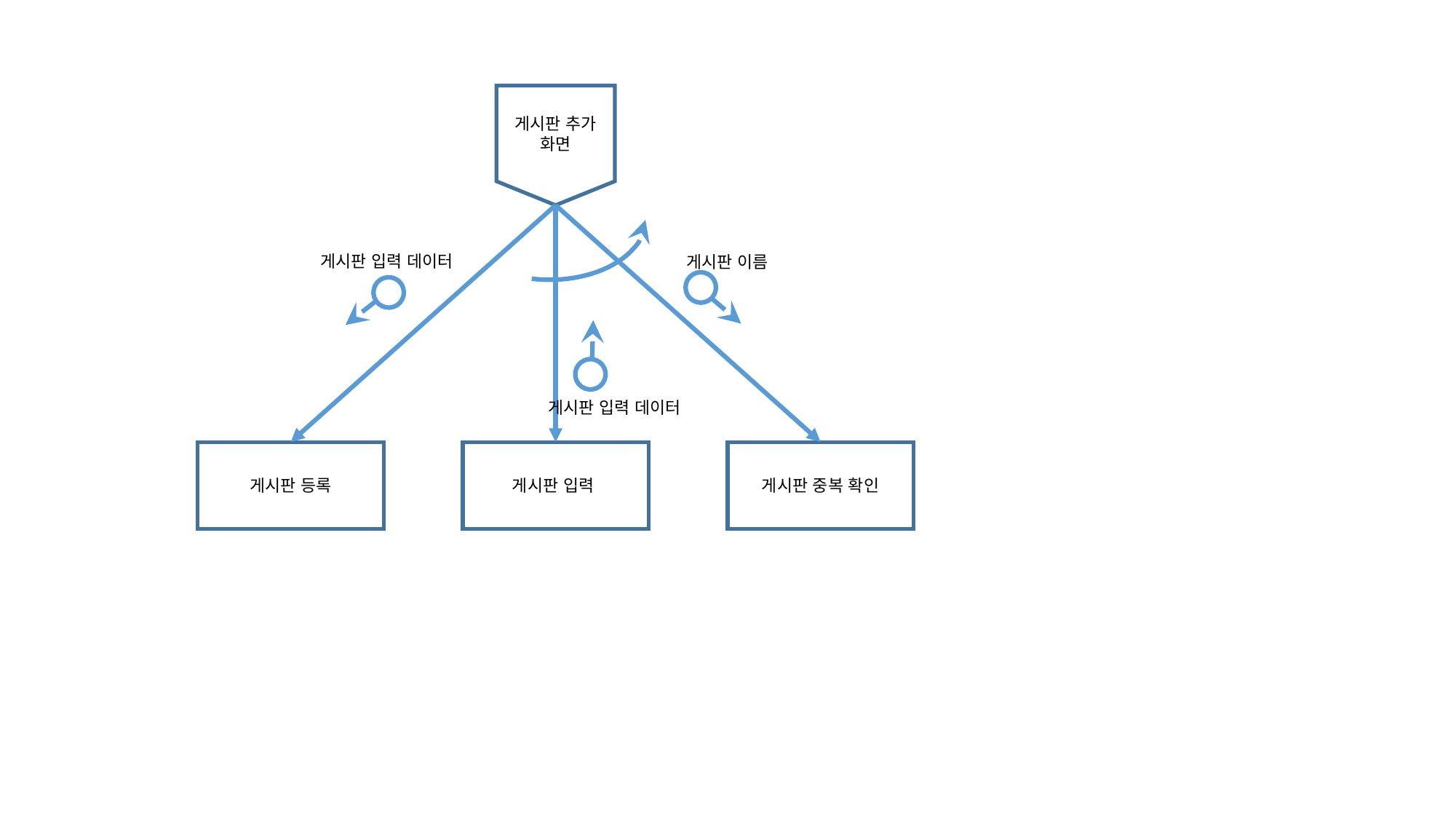

게시판 추가 화면

게시판 입력 데이터
게시판 이름

게시판 입력 데이터
게시판 등록
게시판 입력
게시판 중복 확인